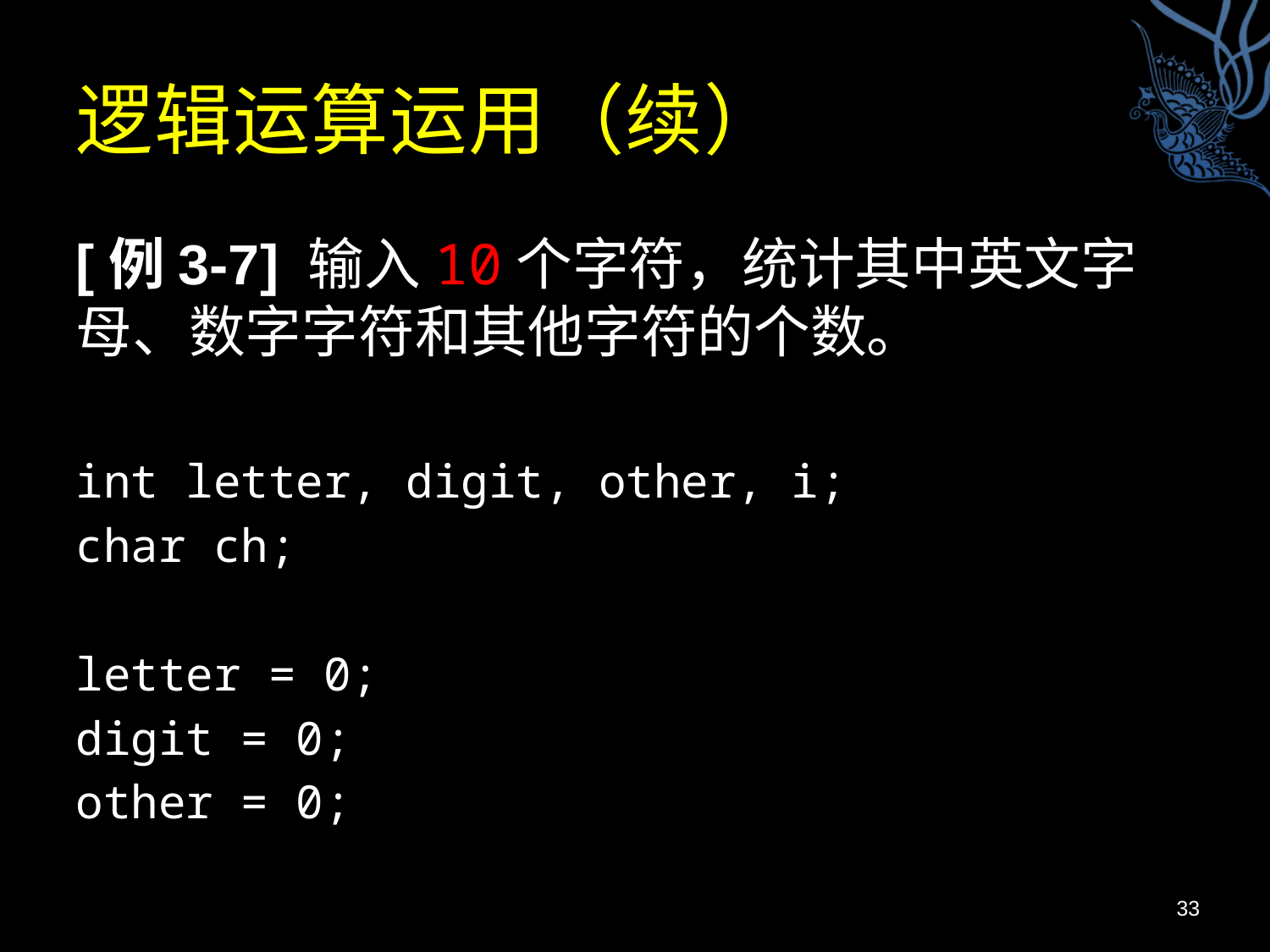

# 逻辑运算运用（续）
[例3-7] 输入10个字符，统计其中英文字母、数字字符和其他字符的个数。

int letter, digit, other, i;
char ch;

letter = 0;
digit = 0;
other = 0;
33